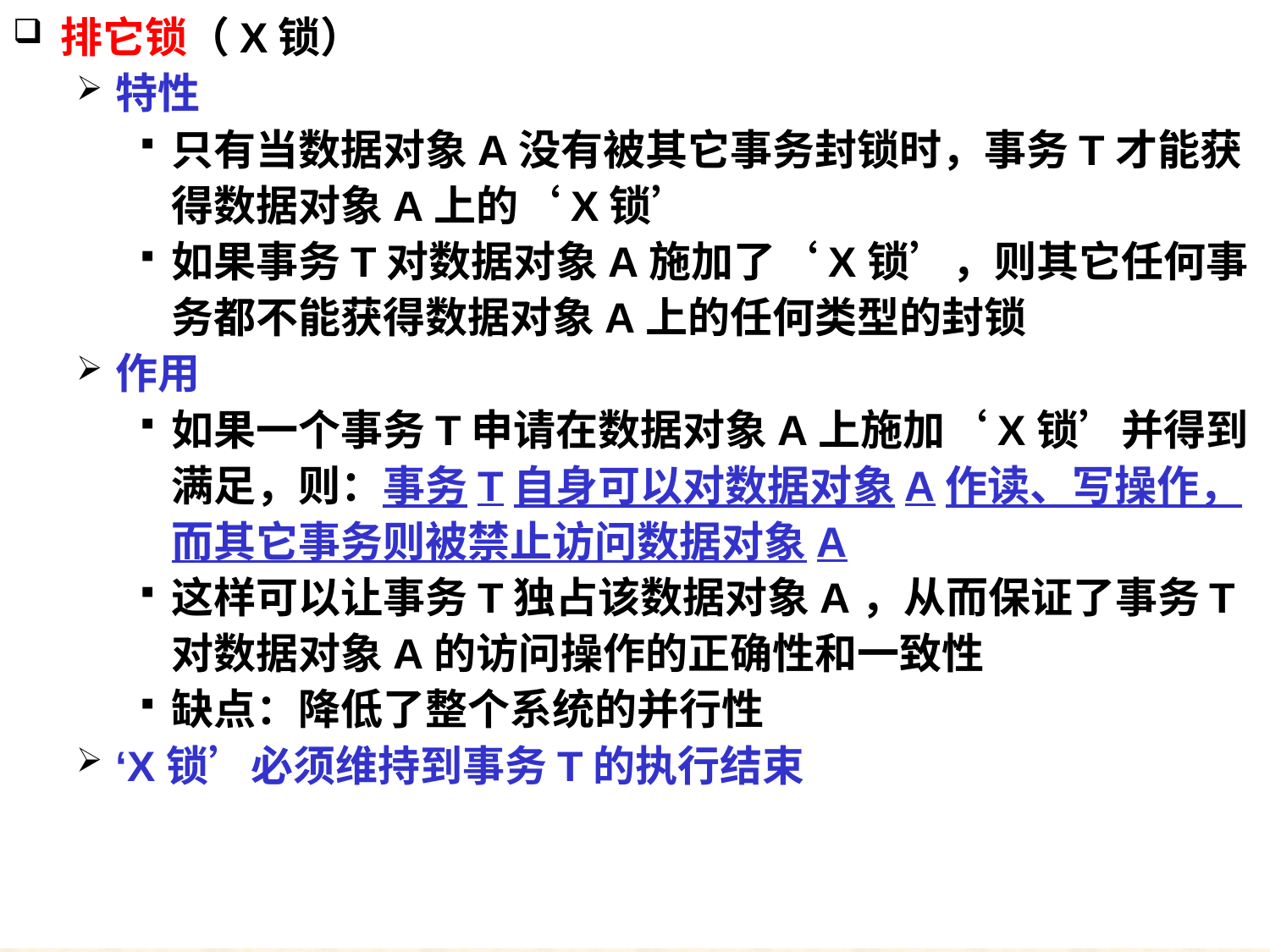

# 排它锁（X锁）
特性
只有当数据对象A没有被其它事务封锁时，事务T才能获得数据对象A上的‘X锁’
如果事务T对数据对象A施加了‘X锁’，则其它任何事务都不能获得数据对象A上的任何类型的封锁
作用
如果一个事务T申请在数据对象A上施加‘X锁’并得到满足，则：事务T自身可以对数据对象A作读、写操作，而其它事务则被禁止访问数据对象A
这样可以让事务T独占该数据对象A，从而保证了事务T对数据对象A的访问操作的正确性和一致性
缺点：降低了整个系统的并行性
‘X锁’必须维持到事务T的执行结束
109